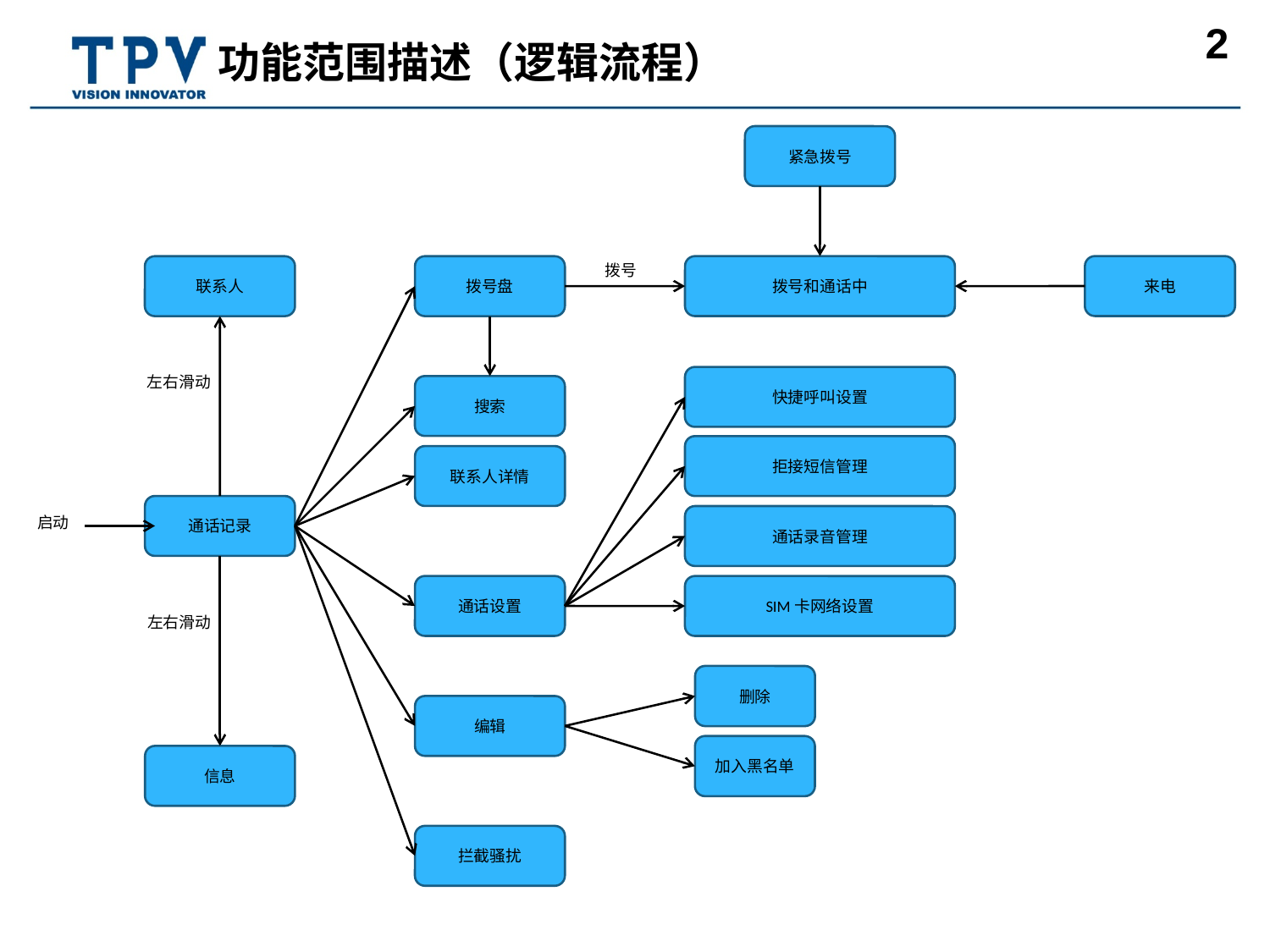

# 功能范围描述（逻辑流程）
紧急拨号
拨号
来电
拨号和通话中
联系人
拨号盘
左右滑动
快捷呼叫设置
搜索
拒接短信管理
联系人详情
通话记录
通话录音管理
启动
通话设置
SIM卡网络设置
左右滑动
删除
编辑
加入黑名单
信息
拦截骚扰